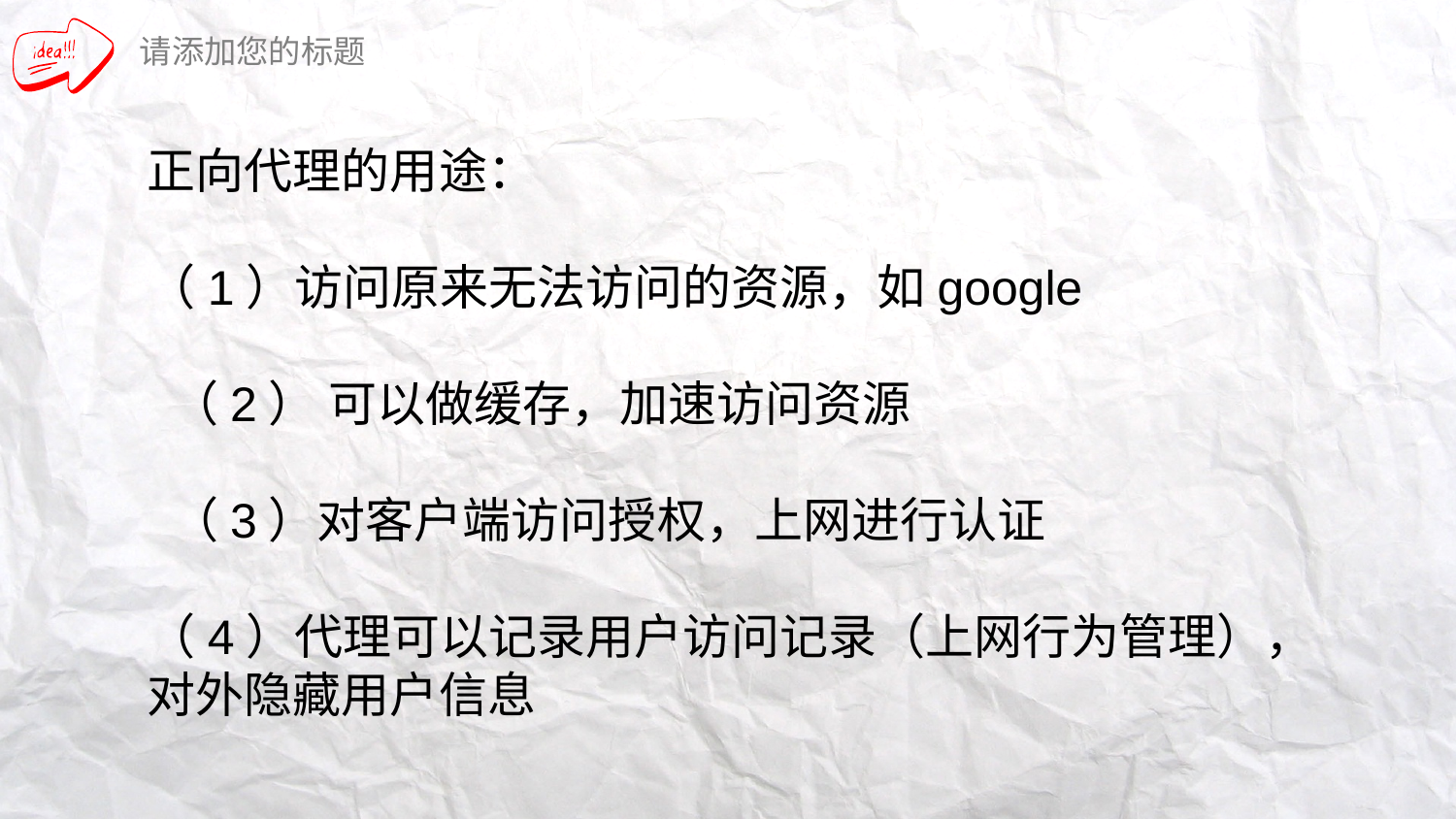

正向代理的用途：

（1）访问原来无法访问的资源，如google

 （2） 可以做缓存，加速访问资源

 （3）对客户端访问授权，上网进行认证

（4）代理可以记录用户访问记录（上网行为管理），对外隐藏用户信息